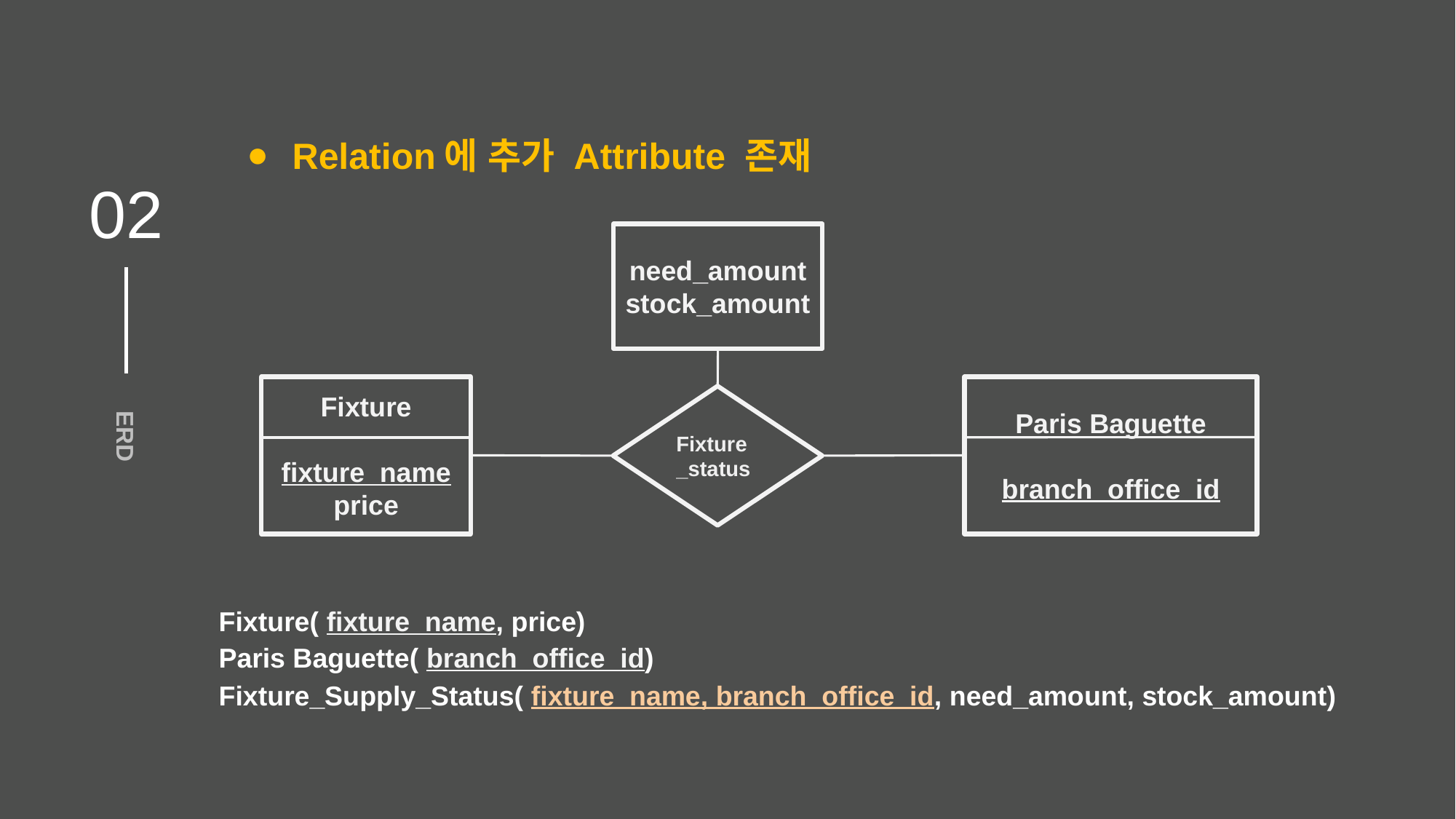

Relation에 추가 Attribute 존재
02
need_amount
stock_amount
Fixture

fixture_name
price
Paris Baguette

branch_office_id
Fixture_status
ERD
Fixture( fixture_name, price)

Paris Baguette( branch_office_id)
Fixture_Supply_Status( fixture_name, branch_office_id, need_amount, stock_amount)